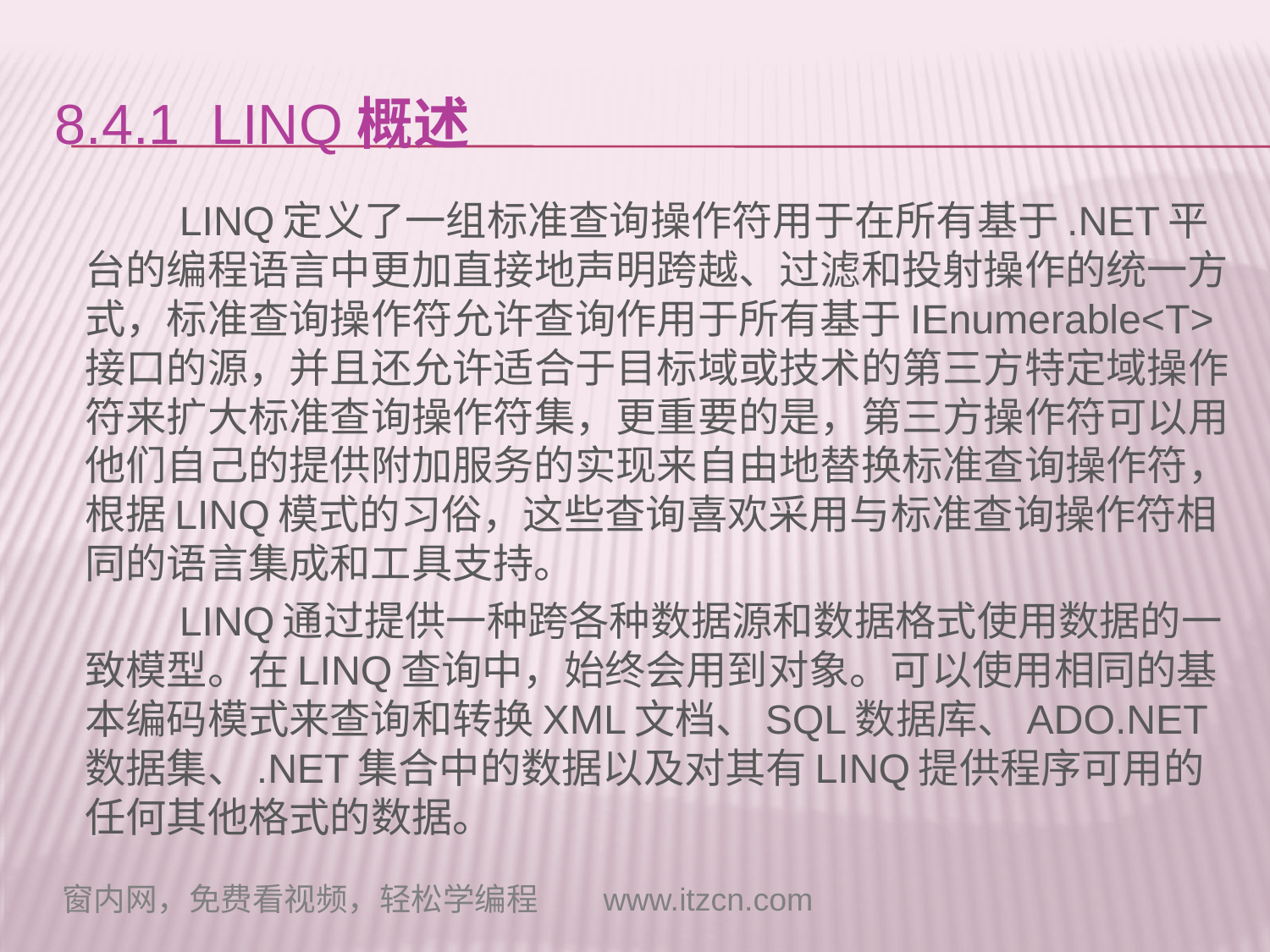

# 8.4.1  LINQ概述
            LINQ定义了一组标准查询操作符用于在所有基于.NET平台的编程语言中更加直接地声明跨越、过滤和投射操作的统一方式，标准查询操作符允许查询作用于所有基于IEnumerable<T>接口的源，并且还允许适合于目标域或技术的第三方特定域操作符来扩大标准查询操作符集，更重要的是，第三方操作符可以用他们自己的提供附加服务的实现来自由地替换标准查询操作符，根据LINQ模式的习俗，这些查询喜欢采用与标准查询操作符相同的语言集成和工具支持。
            LINQ通过提供一种跨各种数据源和数据格式使用数据的一致模型。在LINQ查询中，始终会用到对象。可以使用相同的基本编码模式来查询和转换XML文档、SQL数据库、ADO.NET数据集、.NET集合中的数据以及对其有LINQ提供程序可用的任何其他格式的数据。